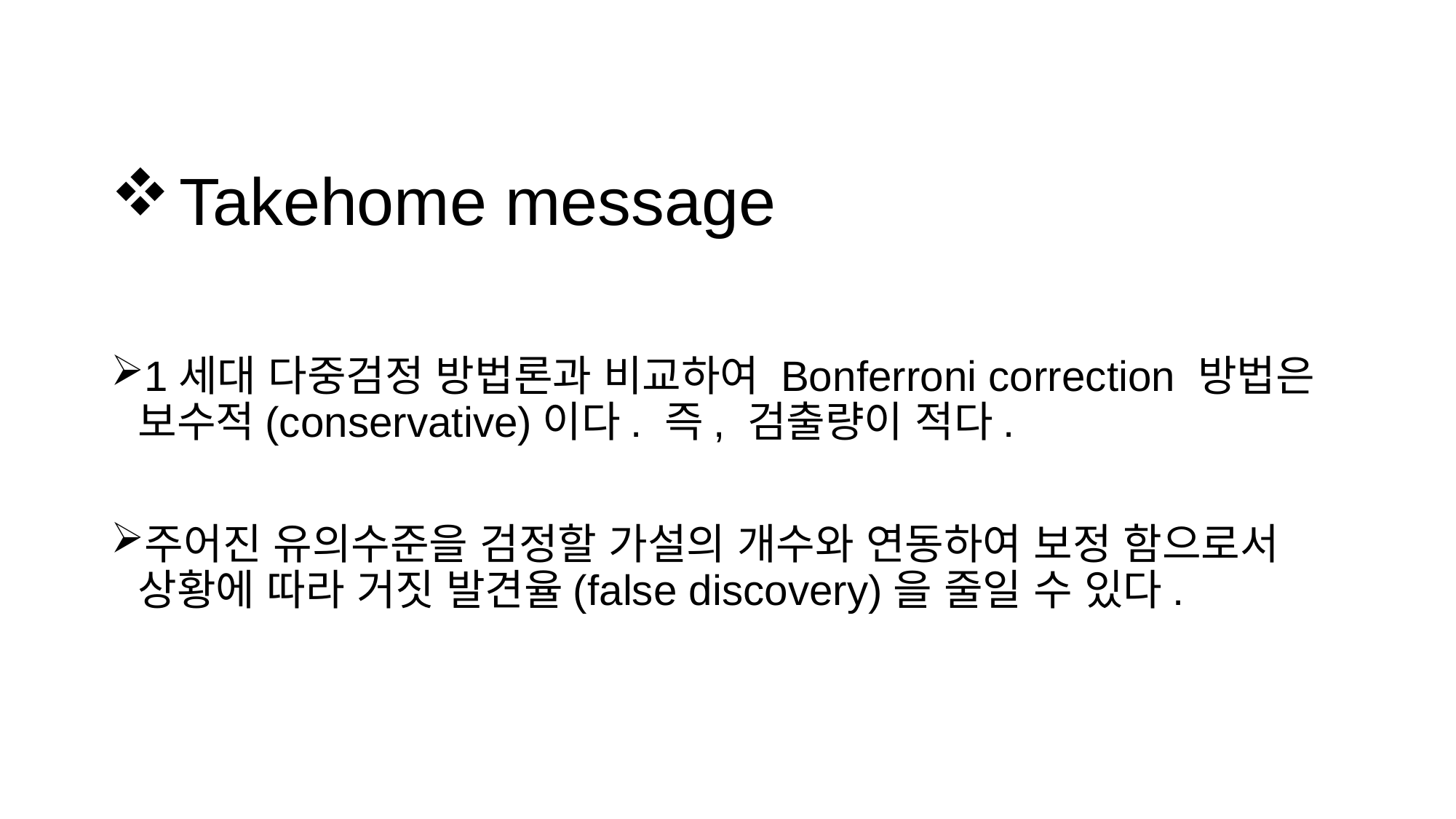

# Takehome message
1세대 다중검정 방법론과 비교하여 Bonferroni correction 방법은 보수적(conservative)이다. 즉, 검출량이 적다.

주어진 유의수준을 검정할 가설의 개수와 연동하여 보정 함으로서 상황에 따라 거짓 발견율(false discovery)을 줄일 수 있다.